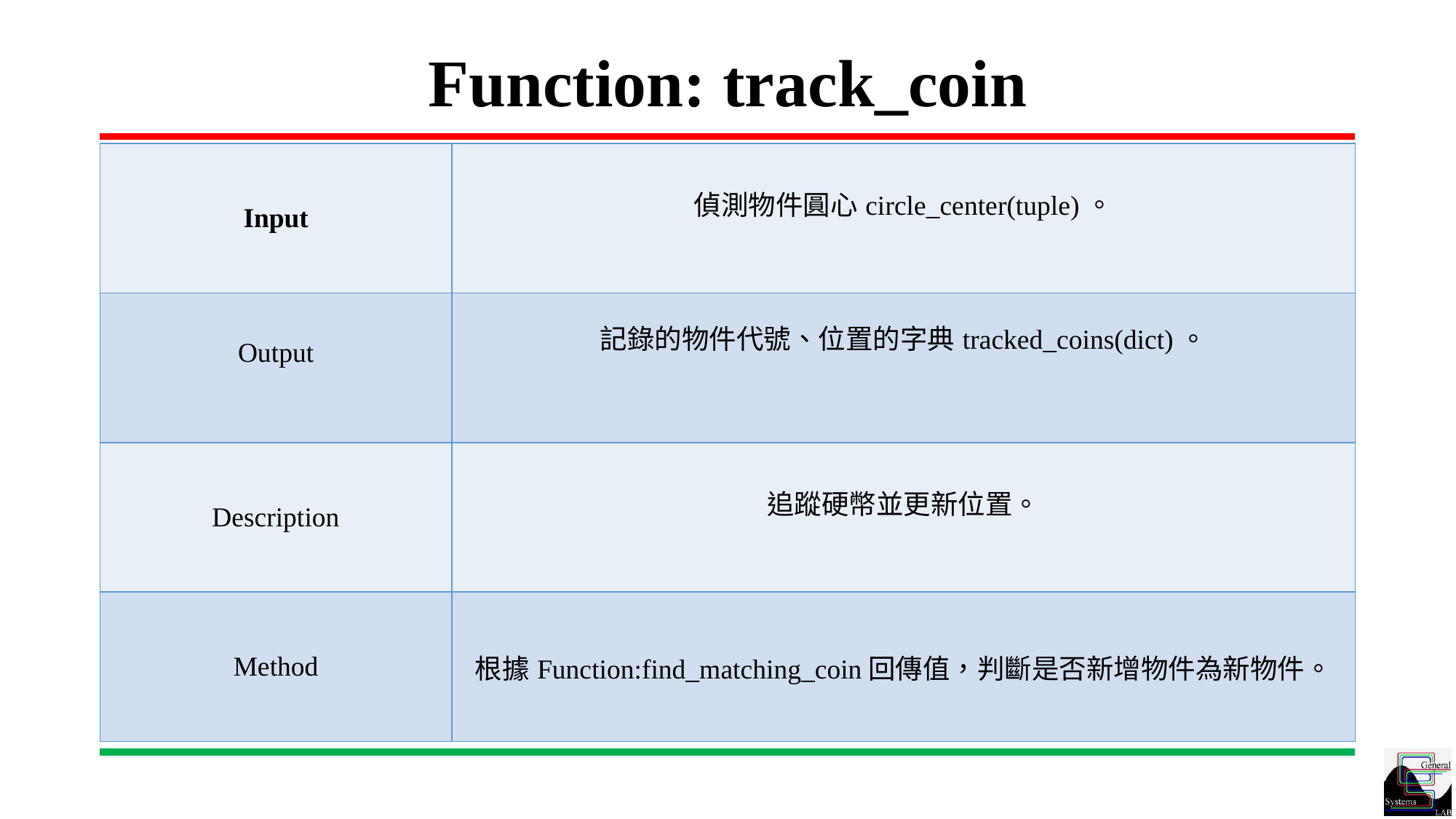

# Function: track_coin
| Input | 偵測物件圓心circle\_center(tuple)。 |
| --- | --- |
| Output | 記錄的物件代號、位置的字典tracked\_coins(dict)。 |
| Description | 追蹤硬幣並更新位置。 |
| Method | 根據Function:find\_matching\_coin回傳值，判斷是否新增物件為新物件。 |